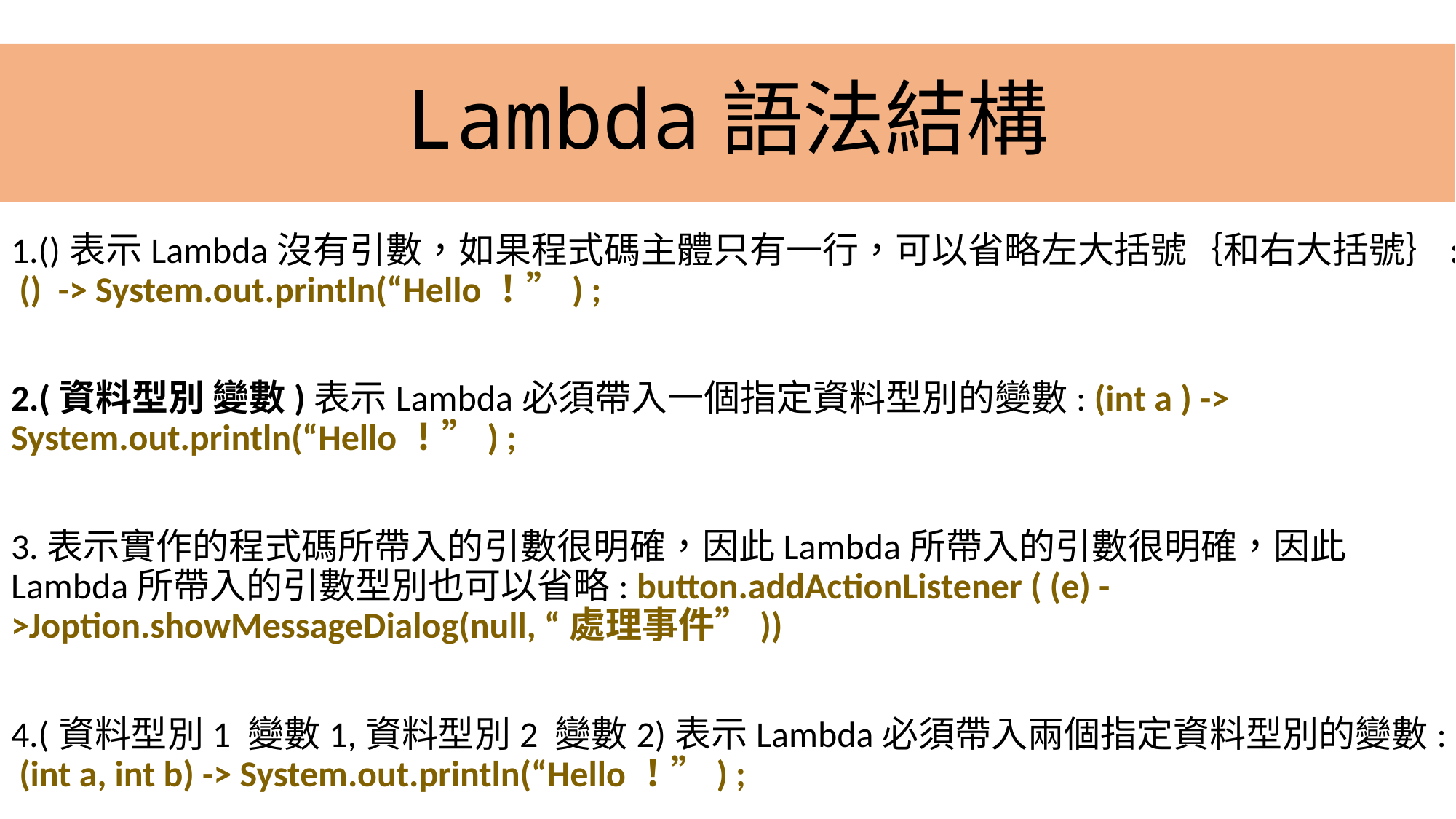

# Lambda語法結構
1.()表示Lambda沒有引數，如果程式碼主體只有一行，可以省略左大括號｛和右大括號｝: ()  -> System.out.println(“Hello！”) ;

2.(資料型別 變數)表示Lambda必須帶入一個指定資料型別的變數: (int a ) -> System.out.println(“Hello！”) ;

3.表示實作的程式碼所帶入的引數很明確，因此Lambda所帶入的引數很明確，因此Lambda所帶入的引數型別也可以省略: button.addActionListener ( (e) ->Joption.showMessageDialog(null, “處理事件”))

4.(資料型別1 變數1,資料型別2 變數2)表示Lambda必須帶入兩個指定資料型別的變數: (int a, int b) -> System.out.println(“Hello！”) ;